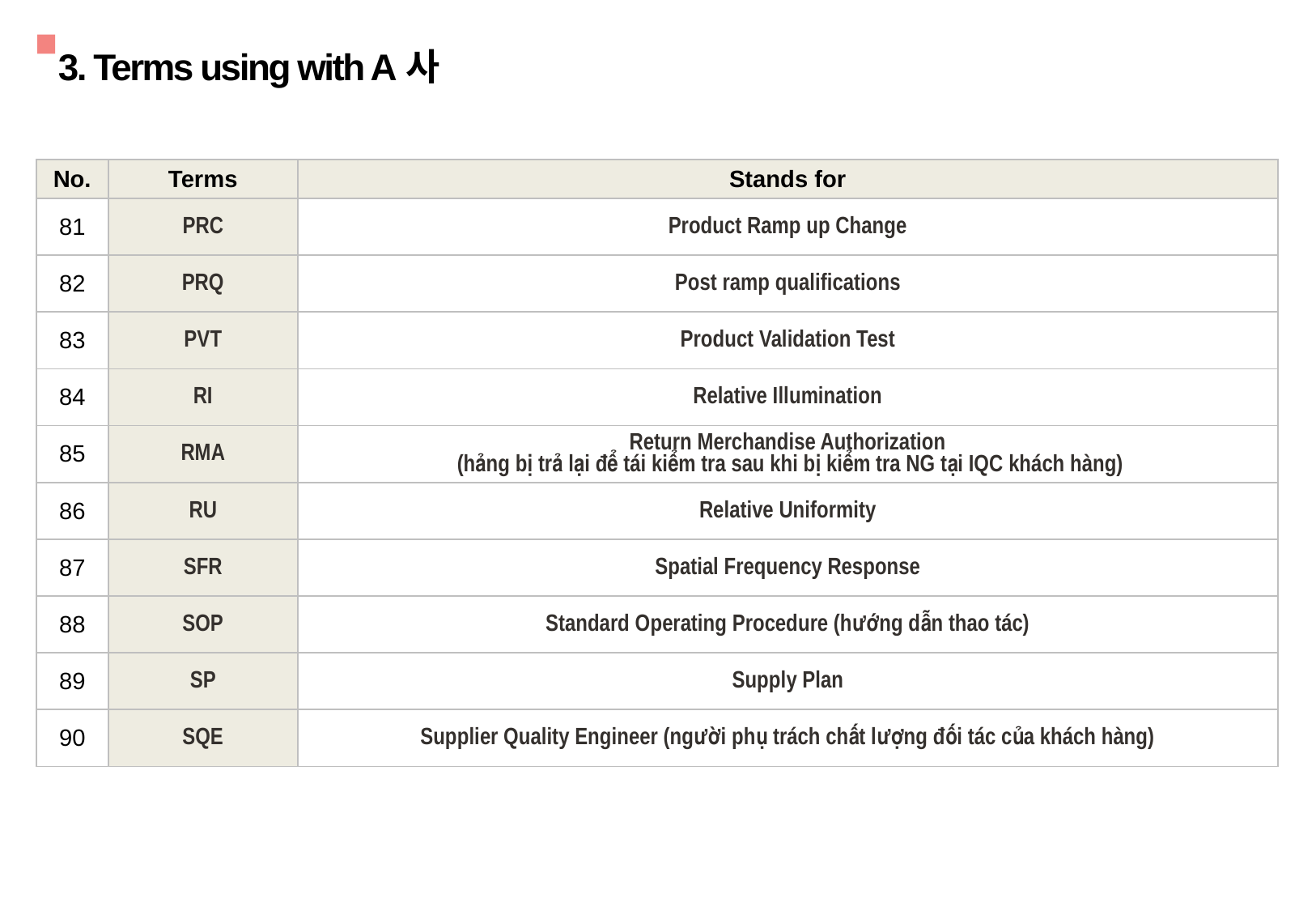

3. Terms using with A사

| No. | Terms | Stands for |
| --- | --- | --- |
| 81 | PRC | Product Ramp up Change |
| 82 | PRQ | Post ramp qualifications |
| 83 | PVT | Product Validation Test |
| 84 | RI | Relative Illumination |
| 85 | RMA | Return Merchandise Authorization (hảng bị trả lại để tái kiểm tra sau khi bị kiểm tra NG tại IQC khách hàng) |
| 86 | RU | Relative Uniformity |
| 87 | SFR | Spatial Frequency Response |
| 88 | SOP | Standard Operating Procedure (hướng dẫn thao tác) |
| 89 | SP | Supply Plan |
| 90 | SQE | Supplier Quality Engineer (người phụ trách chất lượng đối tác của khách hàng) |